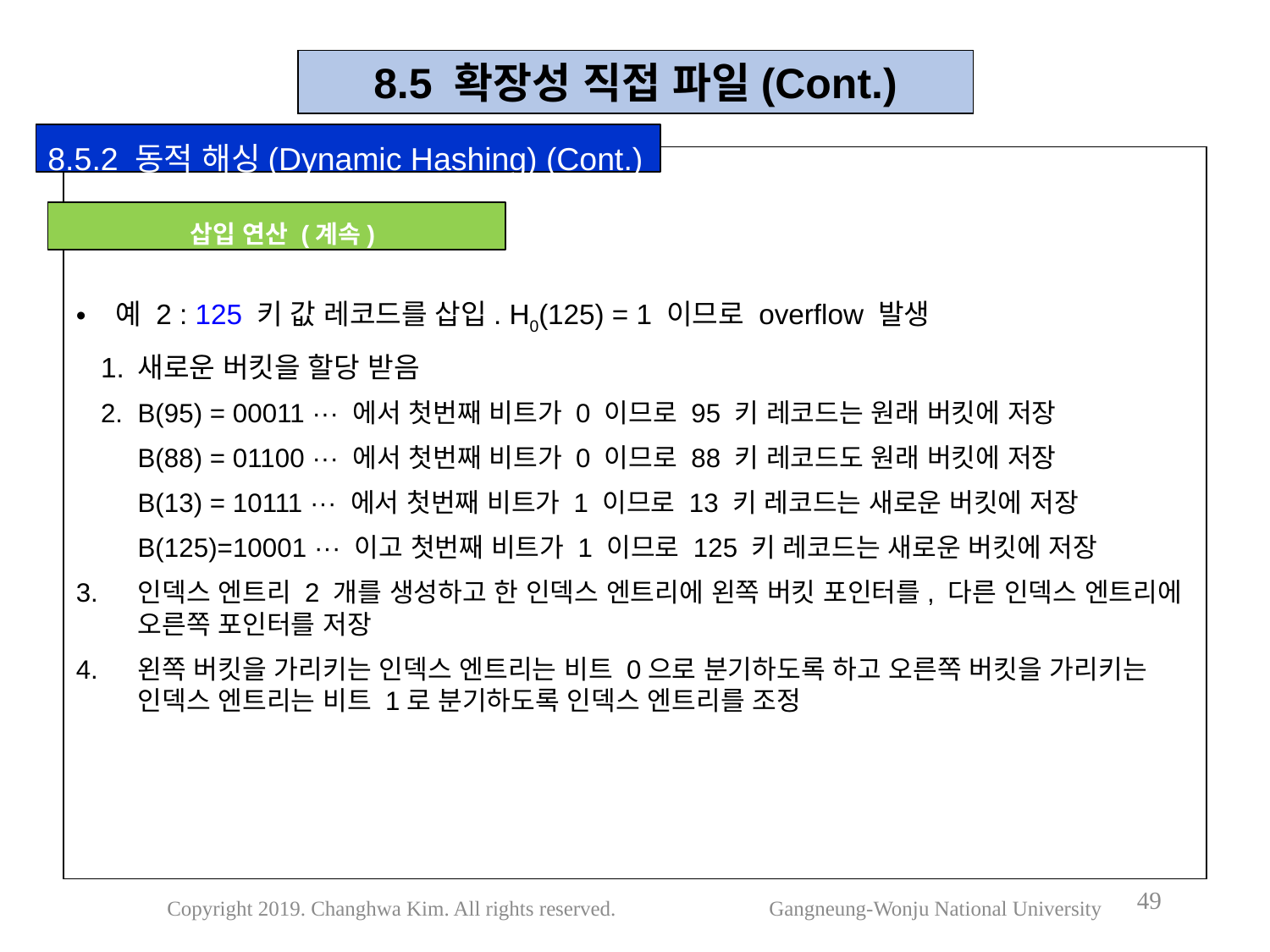

8.5 확장성 직접 파일(Cont.)
8.5.2 동적 해싱(Dynamic Hashing) (Cont.)

예 2 : 125 키 값 레코드를 삽입. H0(125) = 1 이므로 overflow 발생
새로운 버킷을 할당 받음
B(95) = 00011 ··· 에서 첫번째 비트가 0 이므로 95 키 레코드는 원래 버킷에 저장
B(88) = 01100 ··· 에서 첫번째 비트가 0 이므로 88 키 레코드도 원래 버킷에 저장
B(13) = 10111 ··· 에서 첫번째 비트가 1 이므로 13 키 레코드는 새로운 버킷에 저장
B(125)=10001 ··· 이고 첫번째 비트가 1 이므로 125 키 레코드는 새로운 버킷에 저장
인덱스 엔트리 2 개를 생성하고 한 인덱스 엔트리에 왼쪽 버킷 포인터를, 다른 인덱스 엔트리에 오른쪽 포인터를 저장
왼쪽 버킷을 가리키는 인덱스 엔트리는 비트 0으로 분기하도록 하고 오른쪽 버킷을 가리키는 인덱스 엔트리는 비트 1로 분기하도록 인덱스 엔트리를 조정

 삽입 연산 (계속)
49
Copyright 2019. Changhwa Kim. All rights reserved.                             Gangneung-Wonju National University